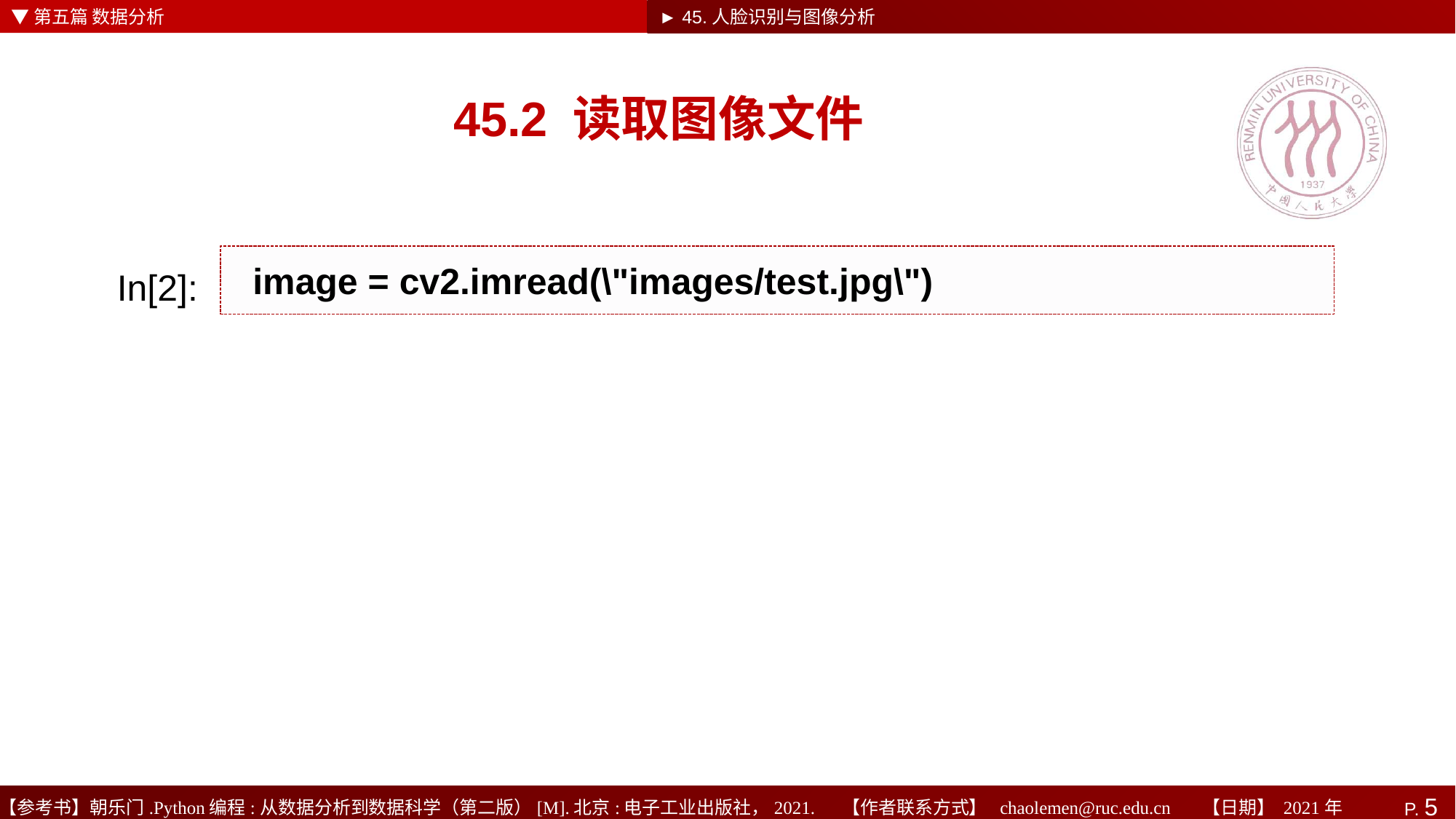

▼第五篇 数据分析
► 45.人脸识别与图像分析
# 45.2 读取图像文件
image = cv2.imread(\"images/test.jpg\")
In[2]: